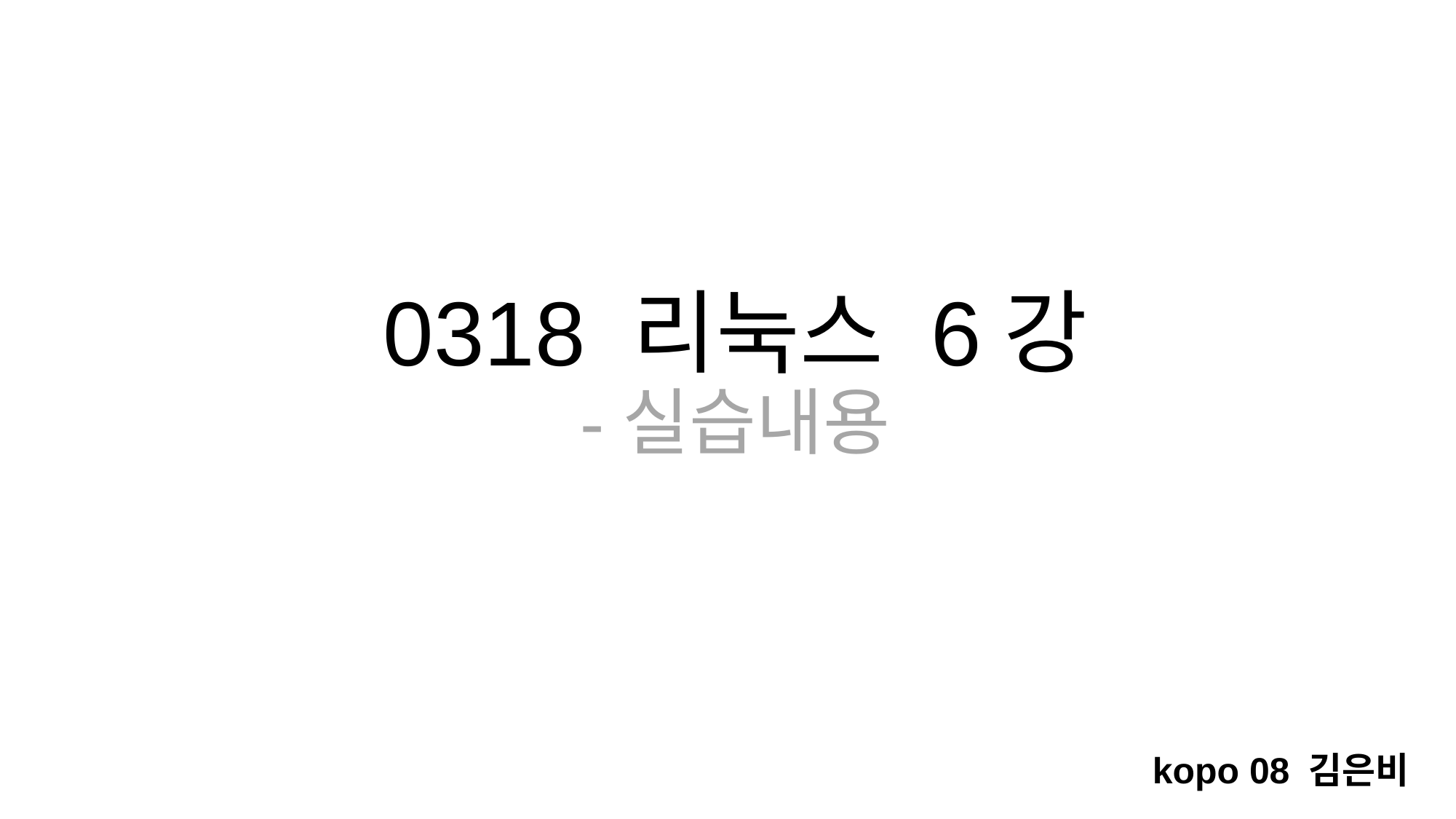

# 0318 리눅스 6강 -실습내용
kopo 08 김은비